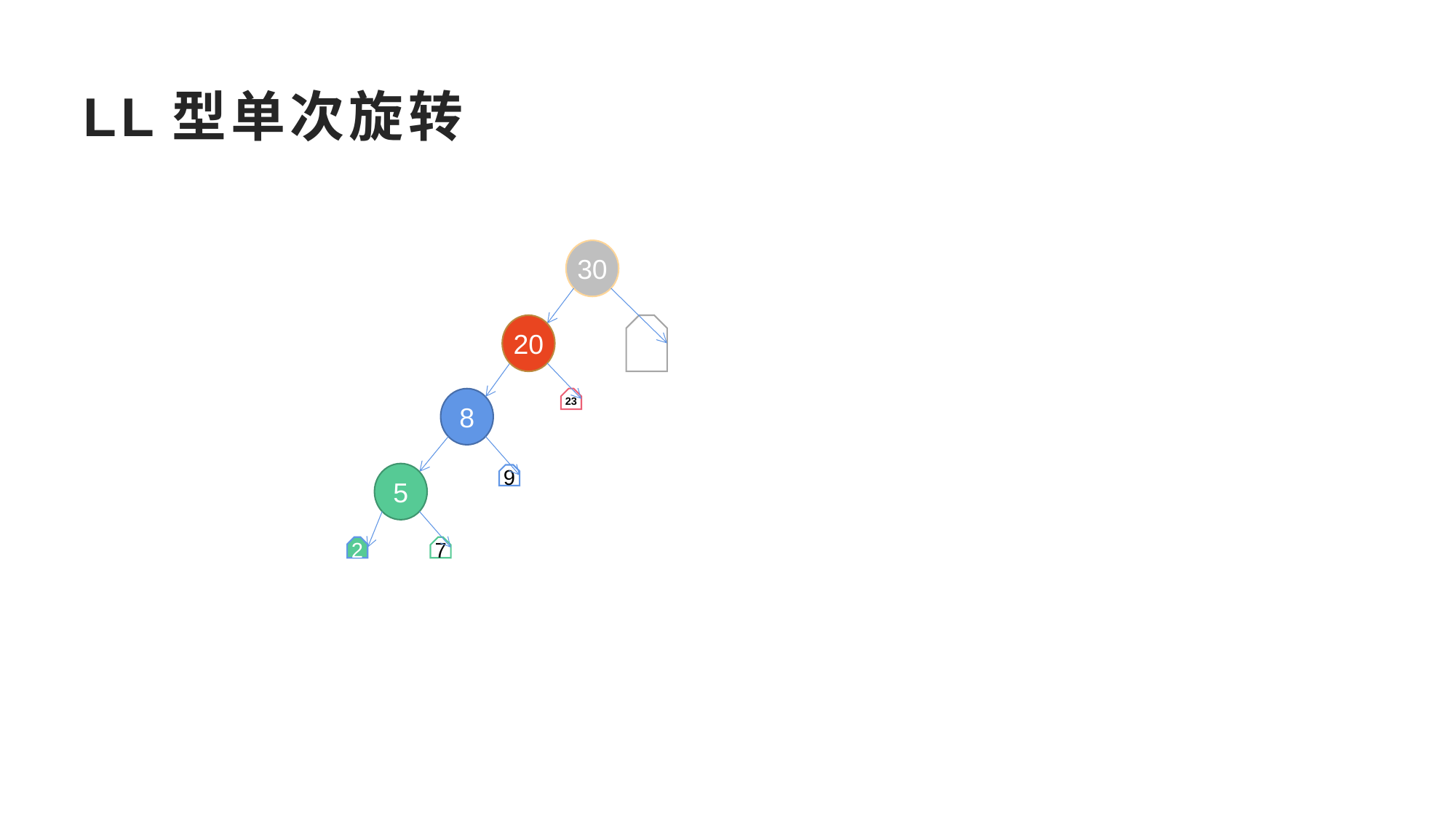

# LL型单次旋转
30
20
23

8
5
2
7
9